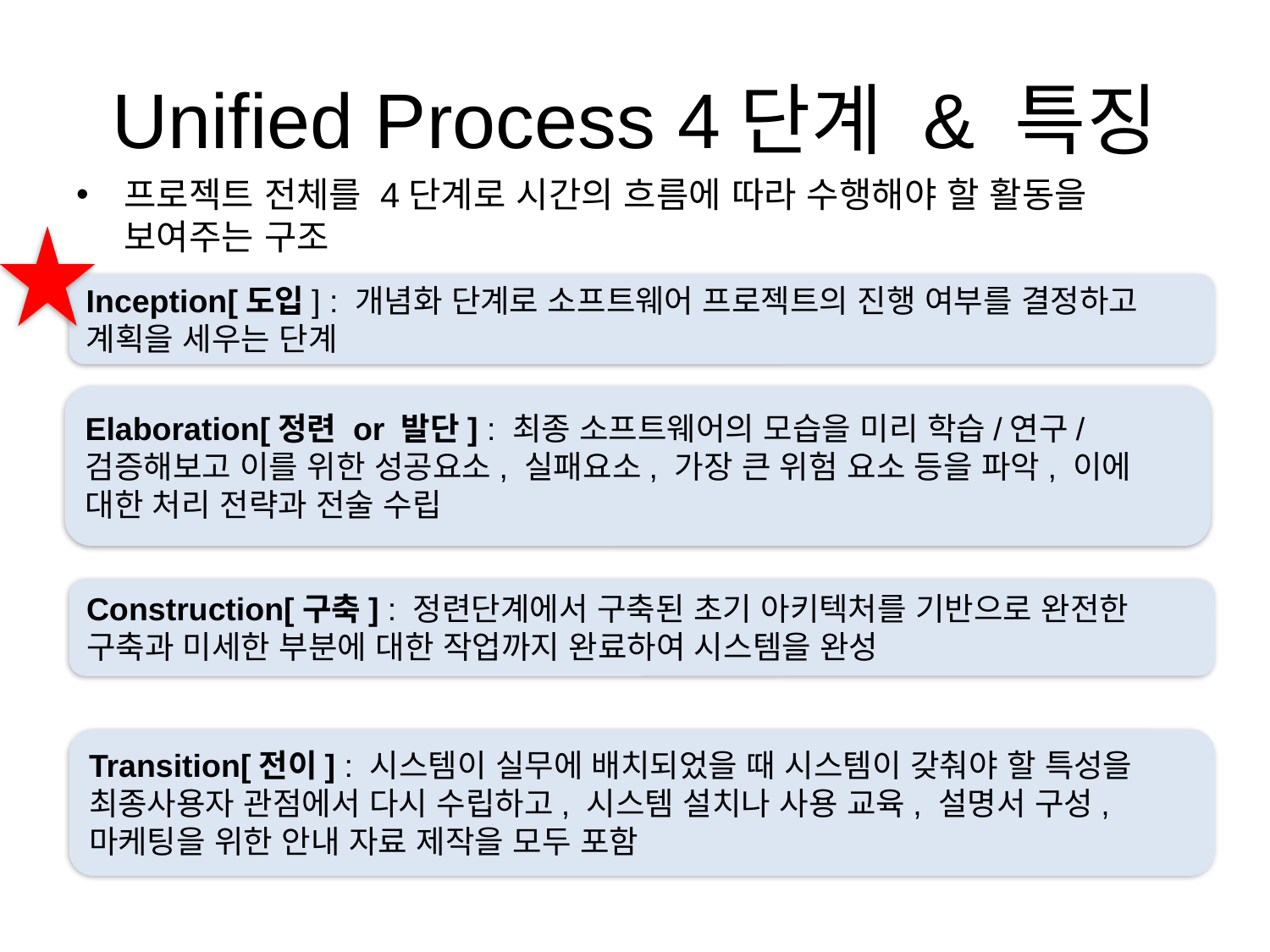

# Unified Process 4단계 & 특징
프로젝트 전체를 4단계로 시간의 흐름에 따라 수행해야 할 활동을 보여주는 구조

Inception[도입] : 개념화 단계로 소프트웨어 프로젝트의 진행 여부를 결정하고 계획을 세우는 단계
Elaboration[정련 or 발단] : 최종 소프트웨어의 모습을 미리 학습/연구/검증해보고 이를 위한 성공요소, 실패요소, 가장 큰 위험 요소 등을 파악, 이에 대한 처리 전략과 전술 수립
Construction[구축] : 정련단계에서 구축된 초기 아키텍처를 기반으로 완전한 구축과 미세한 부분에 대한 작업까지 완료하여 시스템을 완성
Transition[전이] : 시스템이 실무에 배치되었을 때 시스템이 갖춰야 할 특성을 최종사용자 관점에서 다시 수립하고, 시스템 설치나 사용 교육, 설명서 구성, 마케팅을 위한 안내 자료 제작을 모두 포함